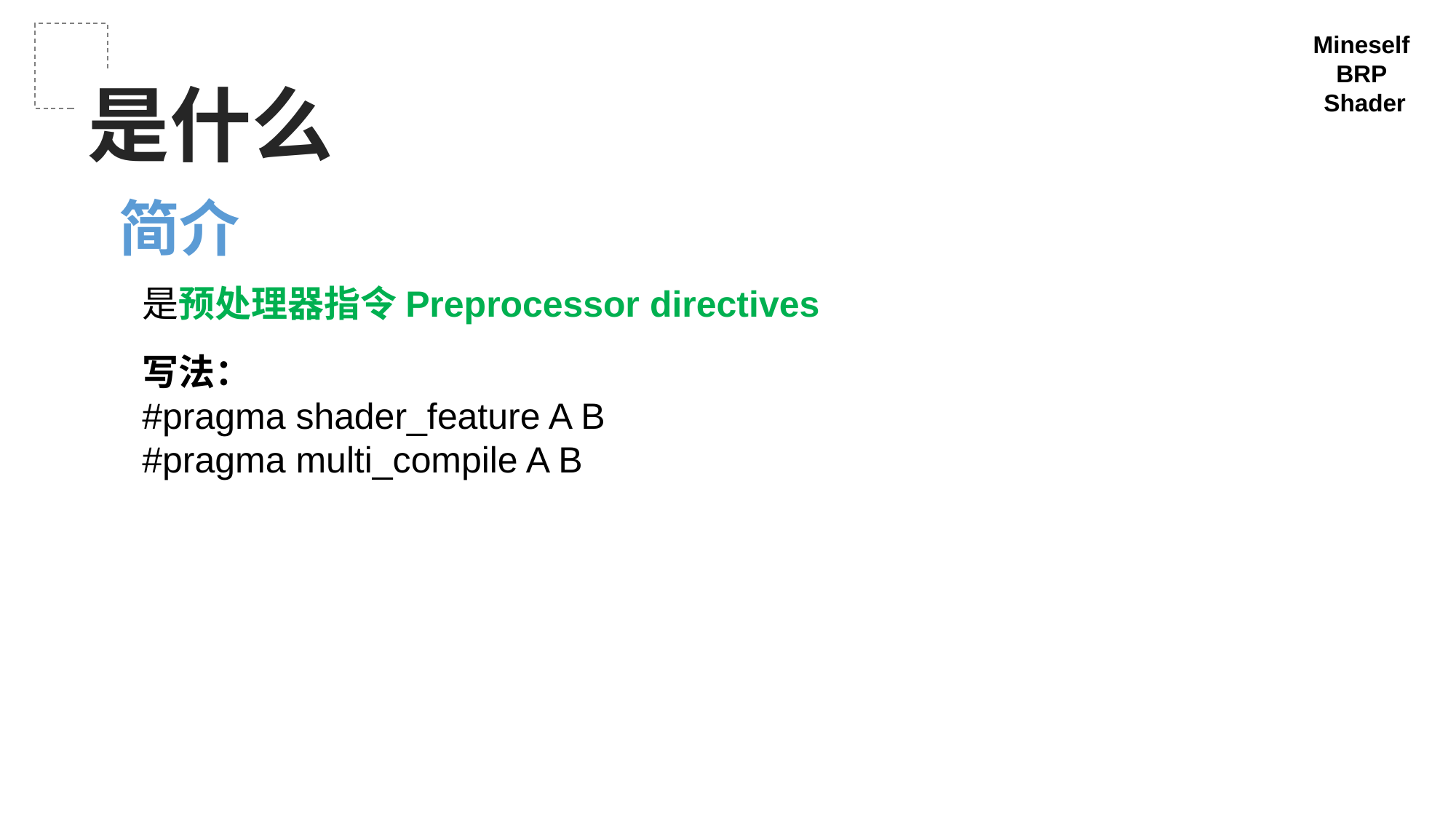

Mineself
BRP
Shader

是什么
简介
是预处理器指令Preprocessor directives
写法：
#pragma shader_feature A B
#pragma multi_compile A B